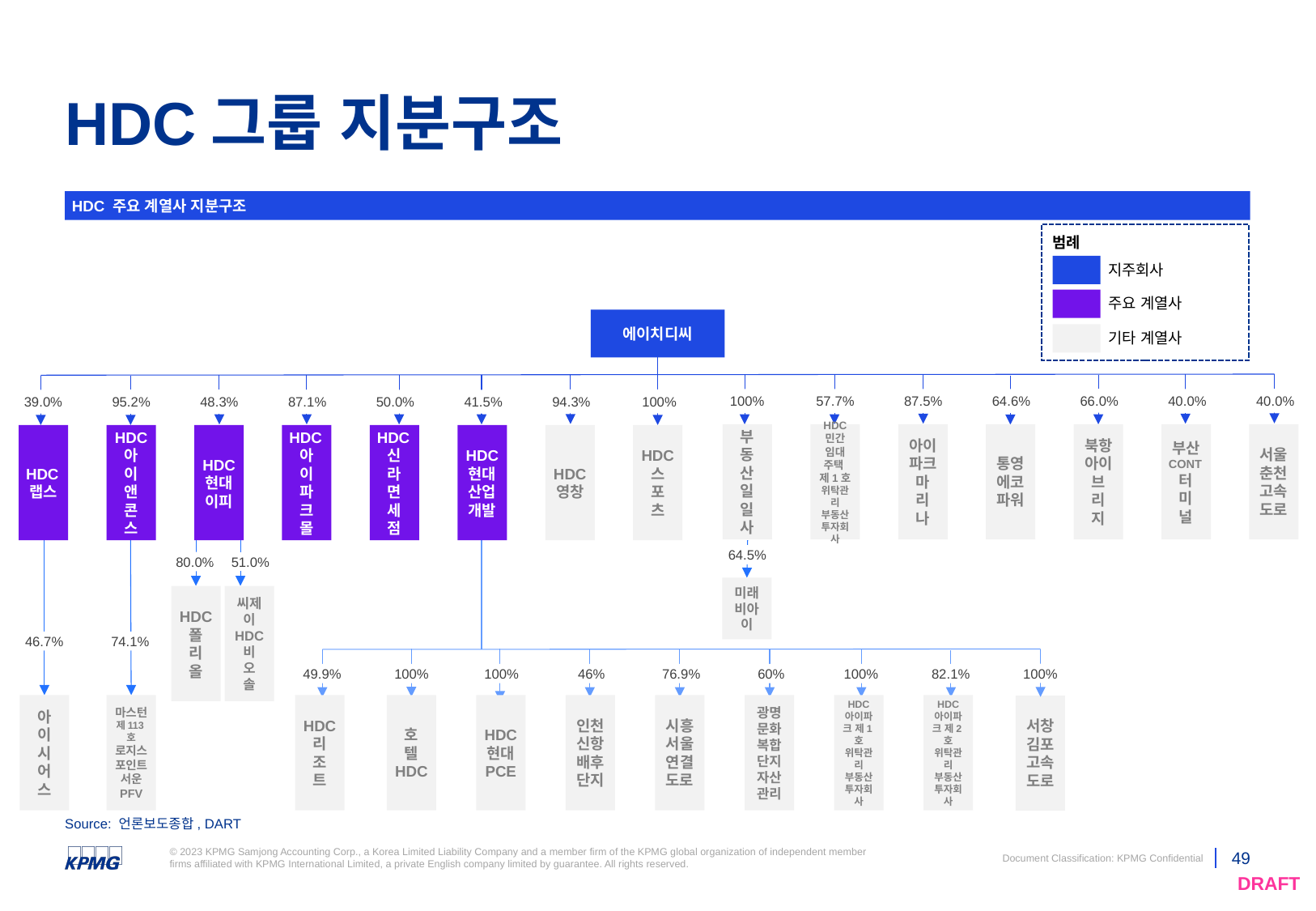

# HDC그룹 지분구조
HDC 주요 계열사 지분구조

범례
지주회사

주요 계열사

에이치디씨
기타 계열사

66.0%
40.0%
100%
57.7%
87.5%
64.6%
40.0%
94.3%
100%
39.0%
95.2%
48.3%
87.1%
50.0%
41.5%
부
동
산
일
일
사
HDC
민간
임대
주택
제1호
위탁관리 부동산 투자회사
아이
파크
마
리
나
통영
에코
파워
북항
아이
브
리
지
부산
CONT터
미
널
서울
춘천
고속
도로
HDC랩스
HDC
아
이
앤
콘
스
HDC
현대
이피
HDC아
이
파
크
몰
HDC신
라
면
세
점
HDC
현대
산업
개발
HDC
영창
HDC
스
포
츠
64.5%
80.0%
51.0%
미래
비아이
HDC 폴
리
올
씨제이 HDC 비
오
솔
46.7%
74.1%
100%
49.9%
100%
100%
46%
76.9%
60%
100%
82.1%
아
이
시
어
스
마스턴 제113호 로지스 포인트서운
PFV
HDC
리
조
트
호
텔
HDC
HDC
현대
PCE
인천
신항
배후
단지
시흥
서울
연결
도로
광명
문화 복합
단지 자산
관리
HDC
아이파크 제1호 위탁관리 부동산
투자회사
HDC
아이파크 제2호 위탁관리 부동산
투자회사
서창 김포 고속도로
Source: 언론보도종합, DART